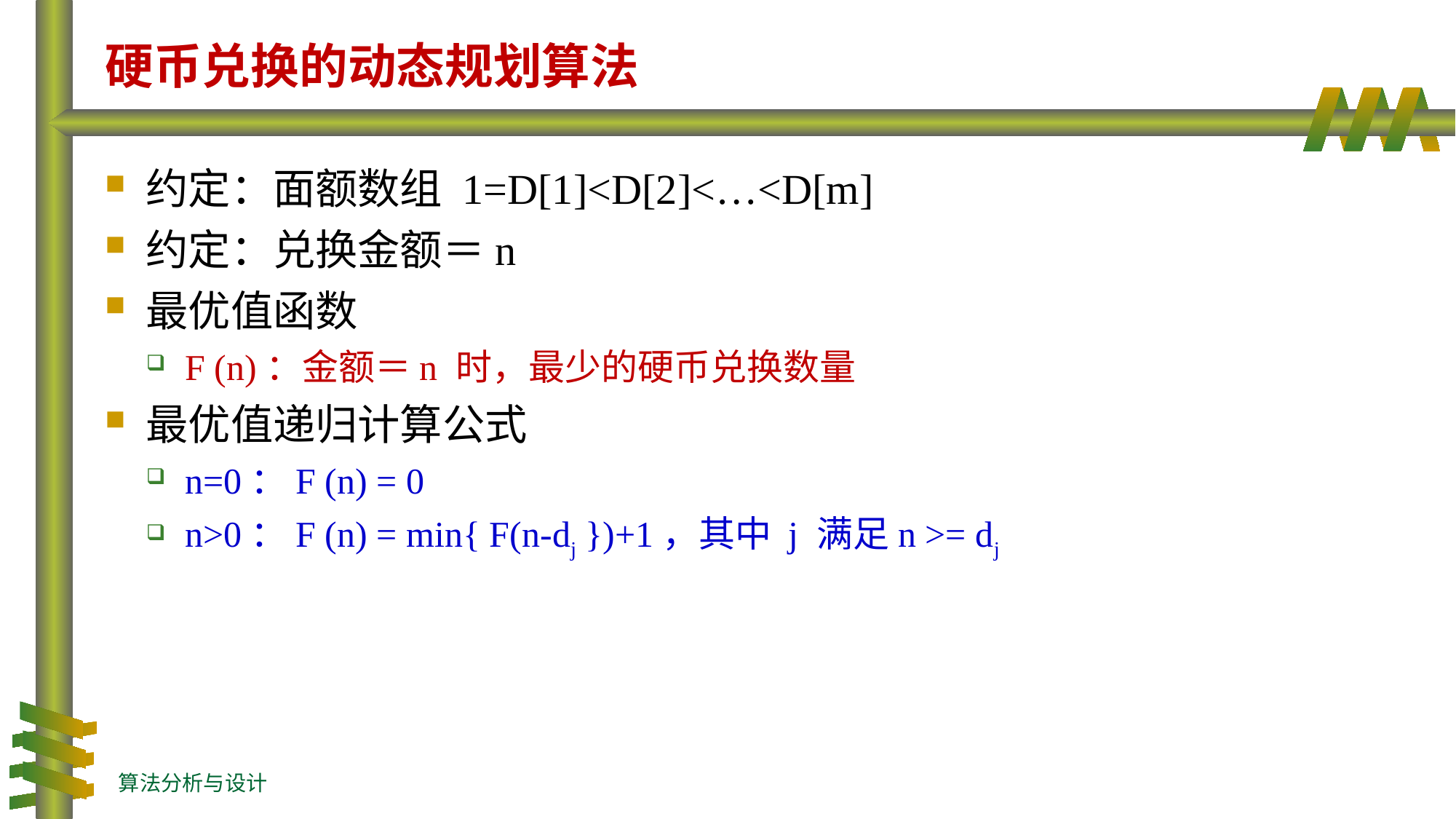

硬币兑换的动态规划算法
约定：面额数组 1=D[1]<D[2]<…<D[m]
约定：兑换金额＝n
最优值函数
F (n)：金额＝n 时，最少的硬币兑换数量
最优值递归计算公式
n=0：F (n) = 0
n>0：F (n) = min{ F(n-dj })+1，其中 j 满足n >= dj
算法分析与设计